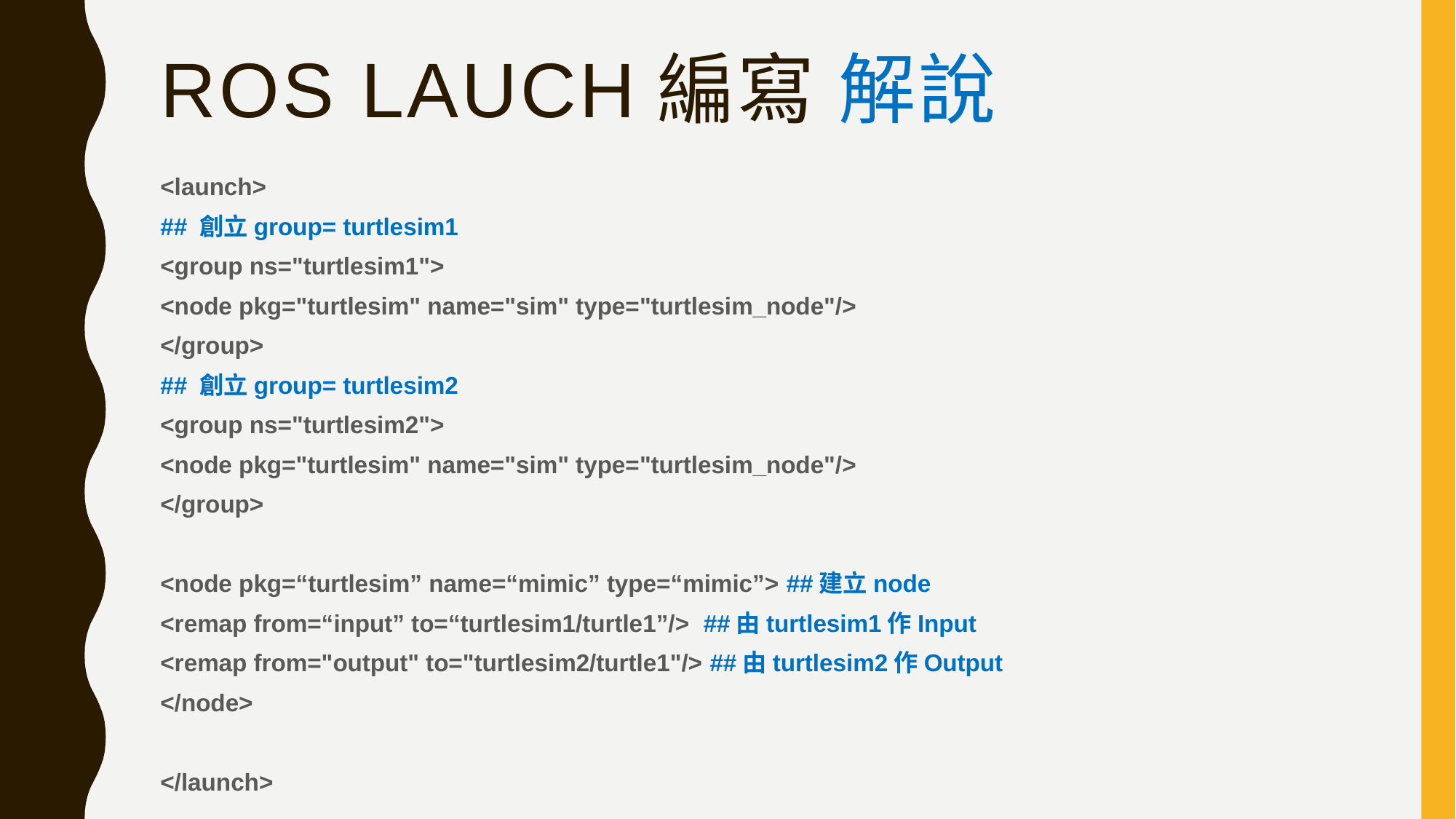

# ROS lauch編寫 解說
<launch>
## 創立group= turtlesim1
<group ns="turtlesim1">
<node pkg="turtlesim" name="sim" type="turtlesim_node"/>
</group>
## 創立group= turtlesim2
<group ns="turtlesim2">
<node pkg="turtlesim" name="sim" type="turtlesim_node"/>
</group>

<node pkg=“turtlesim” name=“mimic” type=“mimic”> ##建立node
<remap from=“input” to=“turtlesim1/turtle1”/>  ##由turtlesim1作Input
<remap from="output" to="turtlesim2/turtle1"/> ##由turtlesim2作Output
</node>

</launch>